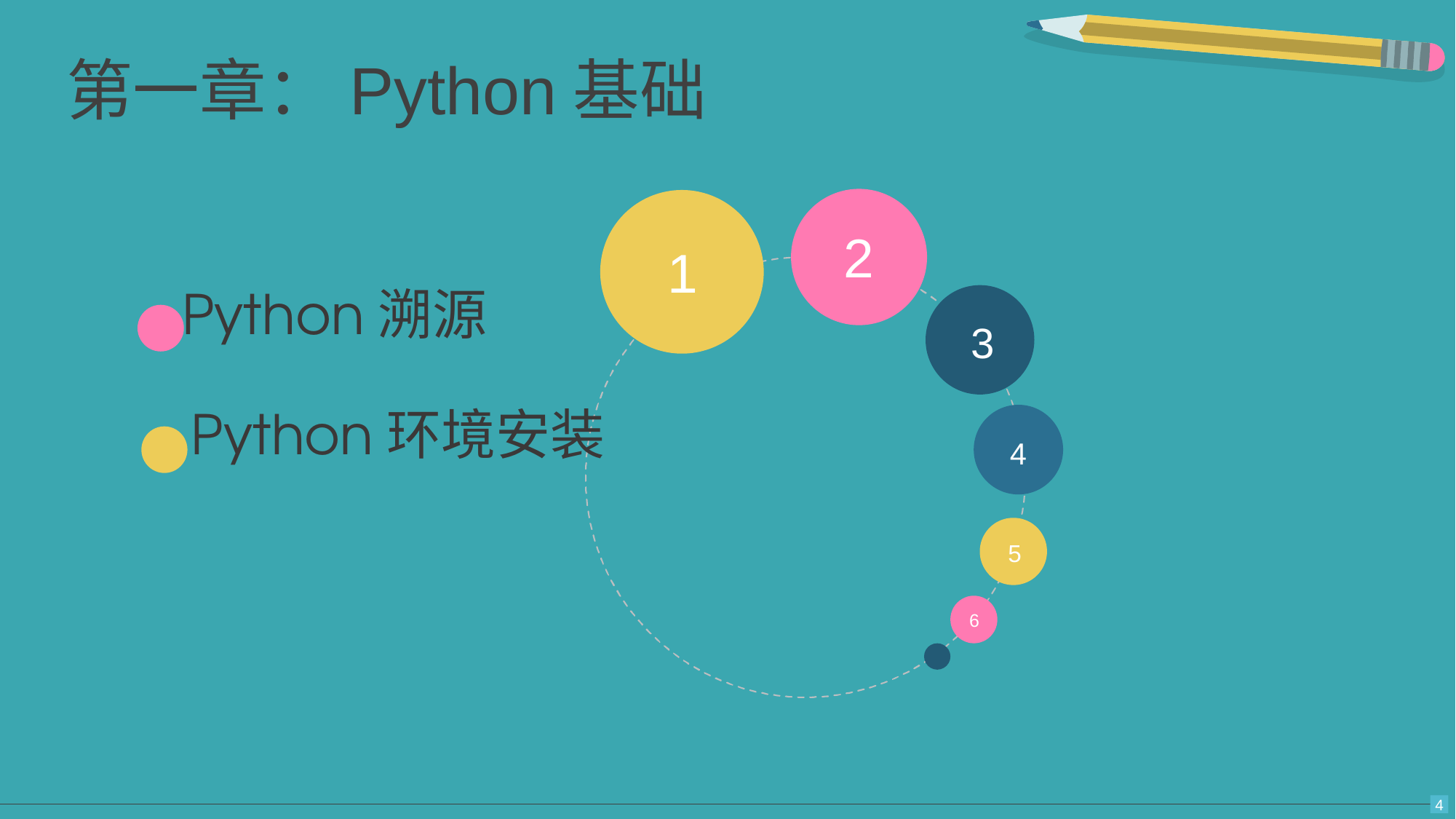

第一章：Python基础

2
1

Python溯源

3
Python环境安装

4

5

6

4